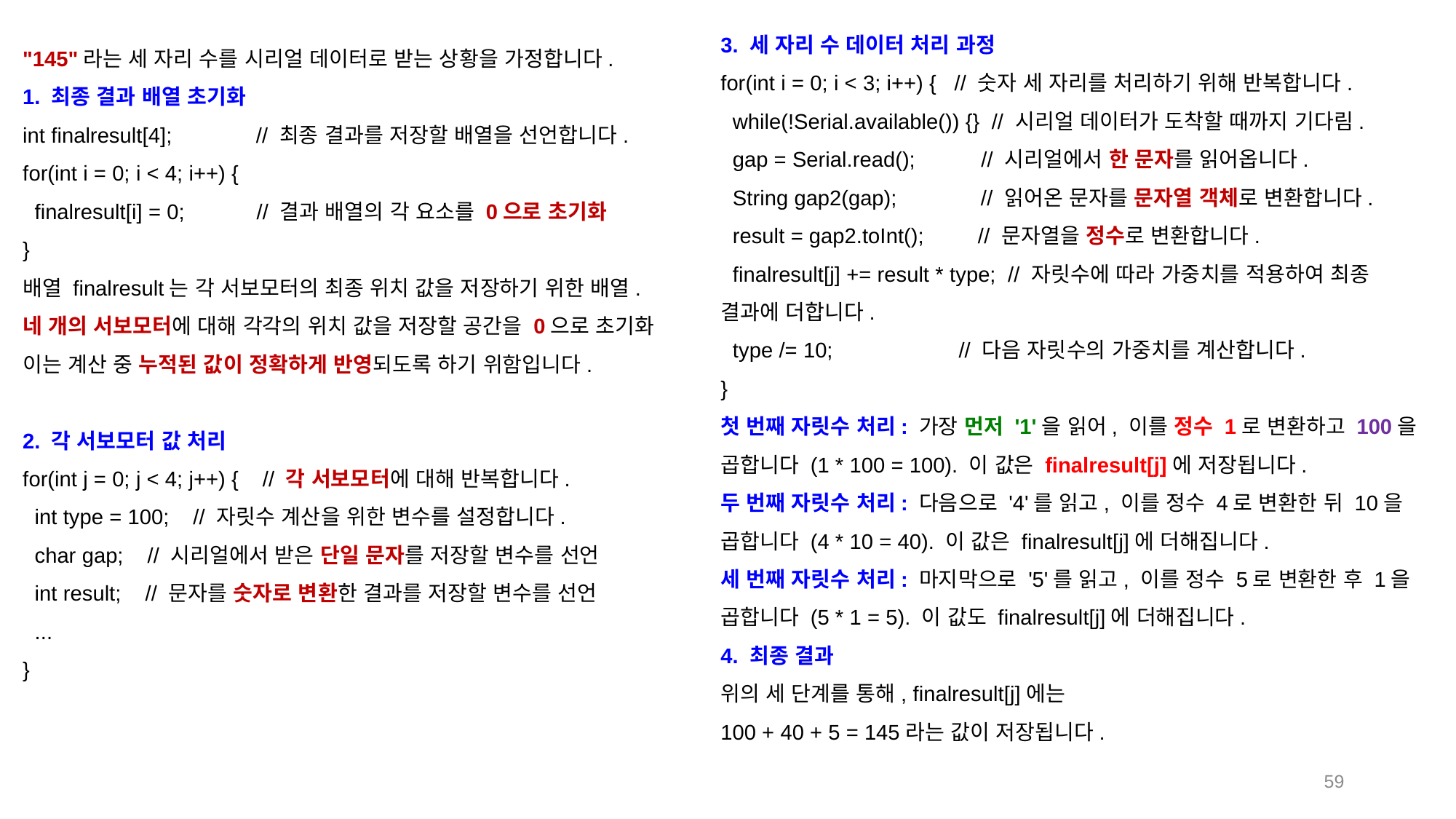

3. 세 자리 수 데이터 처리 과정
for(int i = 0; i < 3; i++) {   // 숫자 세 자리를 처리하기 위해 반복합니다.
  while(!Serial.available()) {}  // 시리얼 데이터가 도착할 때까지 기다림.
  gap = Serial.read();           // 시리얼에서 한 문자를 읽어옵니다.
  String gap2(gap);              // 읽어온 문자를 문자열 객체로 변환합니다.
  result = gap2.toInt();         // 문자열을 정수로 변환합니다.
  finalresult[j] += result * type;  // 자릿수에 따라 가중치를 적용하여 최종 결과에 더합니다.
  type /= 10;                     // 다음 자릿수의 가중치를 계산합니다.
}
첫 번째 자릿수 처리: 가장 먼저 '1'을 읽어, 이를 정수 1로 변환하고 100을 곱합니다 (1 * 100 = 100). 이 값은 finalresult[j]에 저장됩니다.
두 번째 자릿수 처리: 다음으로 '4'를 읽고, 이를 정수 4로 변환한 뒤 10을 곱합니다 (4 * 10 = 40). 이 값은 finalresult[j]에 더해집니다.
세 번째 자릿수 처리: 마지막으로 '5'를 읽고, 이를 정수 5로 변환한 후 1을 곱합니다 (5 * 1 = 5). 이 값도 finalresult[j]에 더해집니다.
4. 최종 결과
위의 세 단계를 통해, finalresult[j]에는
100 + 40 + 5 = 145라는 값이 저장됩니다.
"145"라는 세 자리 수를 시리얼 데이터로 받는 상황을 가정합니다.
1. 최종 결과 배열 초기화
int finalresult[4];              // 최종 결과를 저장할 배열을 선언합니다.
for(int i = 0; i < 4; i++) {
  finalresult[i] = 0;            // 결과 배열의 각 요소를 0으로 초기화
}
배열 finalresult는 각 서보모터의 최종 위치 값을 저장하기 위한 배열.
네 개의 서보모터에 대해 각각의 위치 값을 저장할 공간을 0으로 초기화
이는 계산 중 누적된 값이 정확하게 반영되도록 하기 위함입니다.

2. 각 서보모터 값 처리
for(int j = 0; j < 4; j++) {    // 각 서보모터에 대해 반복합니다.
  int type = 100;    // 자릿수 계산을 위한 변수를 설정합니다.
  char gap;    // 시리얼에서 받은 단일 문자를 저장할 변수를 선언
  int result;    // 문자를 숫자로 변환한 결과를 저장할 변수를 선언
  ...
}
59